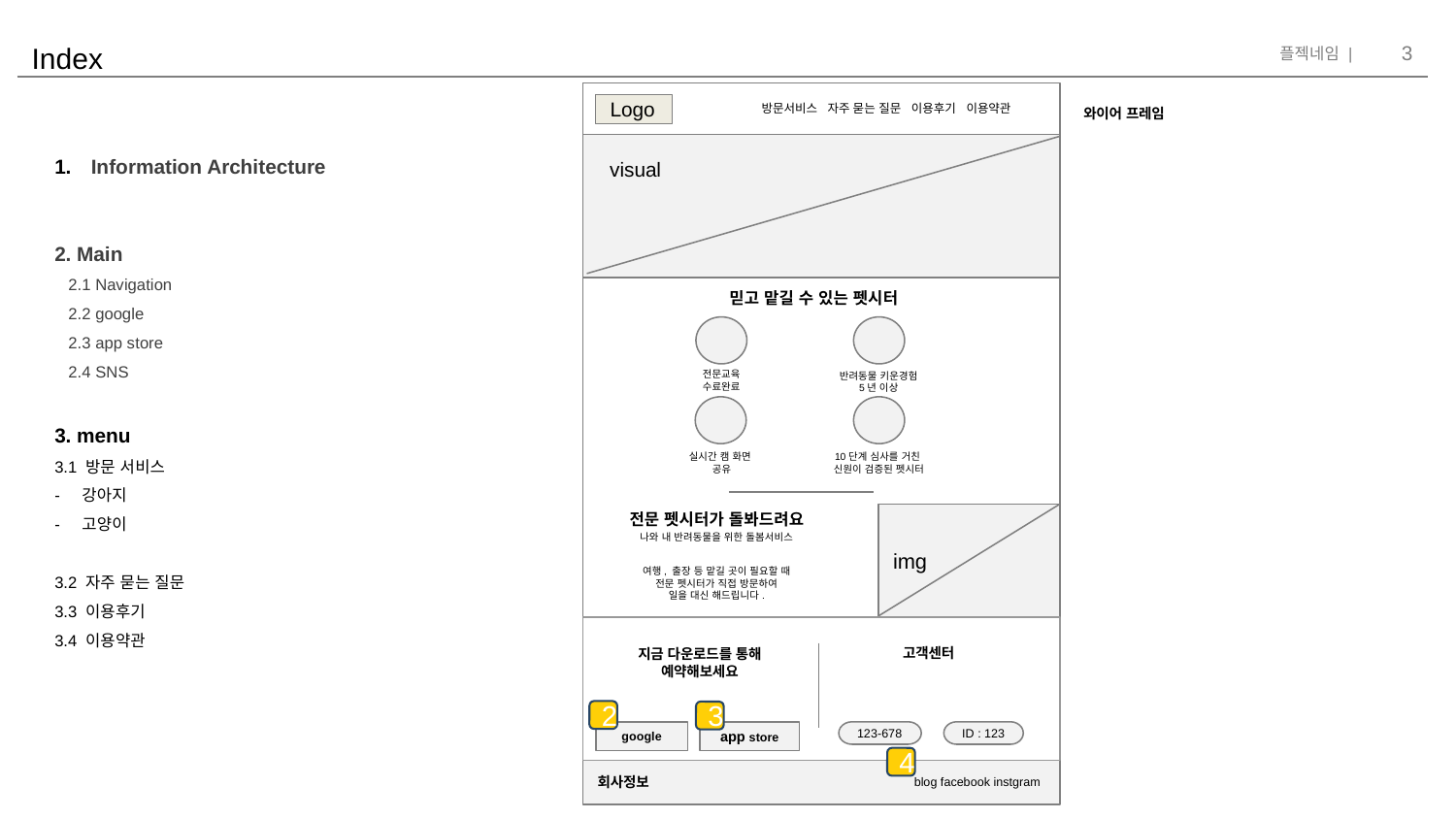

3
# Index

방문서비스   자주 묻는 질문   이용후기   이용약관
Logo
와이어 프레임
Information Architecture

2. Main
   2.1 Navigation
   2.2 google
   2.3 app store
   2.4 SNS

3. menu
3.1 방문 서비스
강아지
고양이

3.2 자주 묻는 질문
3.3 이용후기
3.4 이용약관

visual
믿고 맡길 수 있는 펫시터

전문교육
수료완료
반려동물 키운경험
5년 이상

10단계 심사를 거친
신원이 검증된 펫시터
실시간 캠 화면
공유
전문 펫시터가 돌봐드려요
나와 내 반려동물을 위한 돌봄서비스

여행, 출장 등 맡길 곳이 필요할 때
전문 펫시터가 직접 방문하여
일을 대신 해드립니다.

img

고객센터
지금 다운로드를 통해
예약해보세요
2
3
123-678
ID : 123
google
app store
4
회사정보
blog facebook instgram